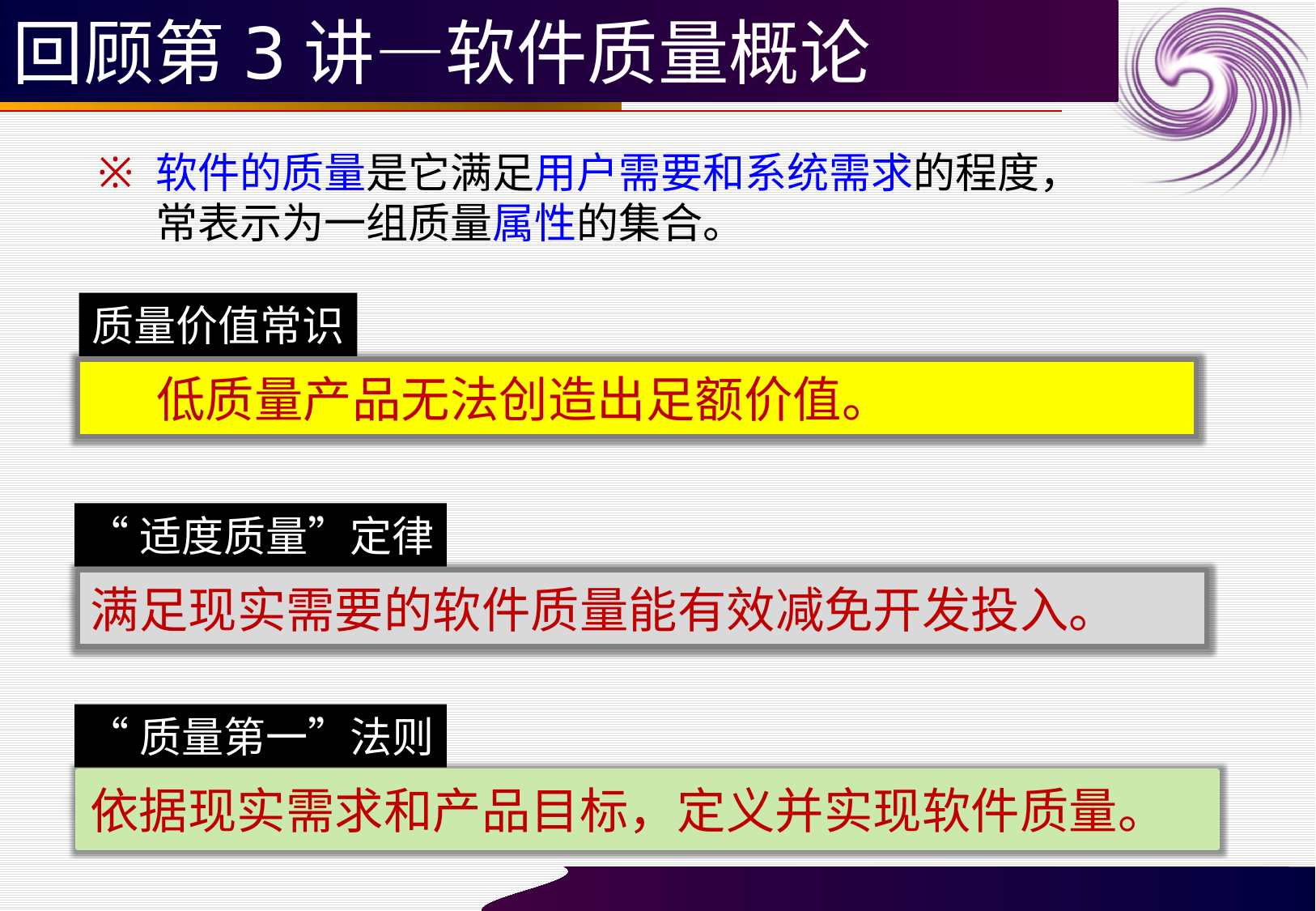

# 回顾第3讲—软件质量概论
软件的质量是它满足用户需要和系统需求的程度，
常表示为一组质量属性的集合。

质量价值常识
     低质量产品无法创造出足额价值。
“适度质量”定律
满足现实需要的软件质量能有效减免开发投入。
“质量第一”法则
依据现实需求和产品目标，定义并实现软件质量。